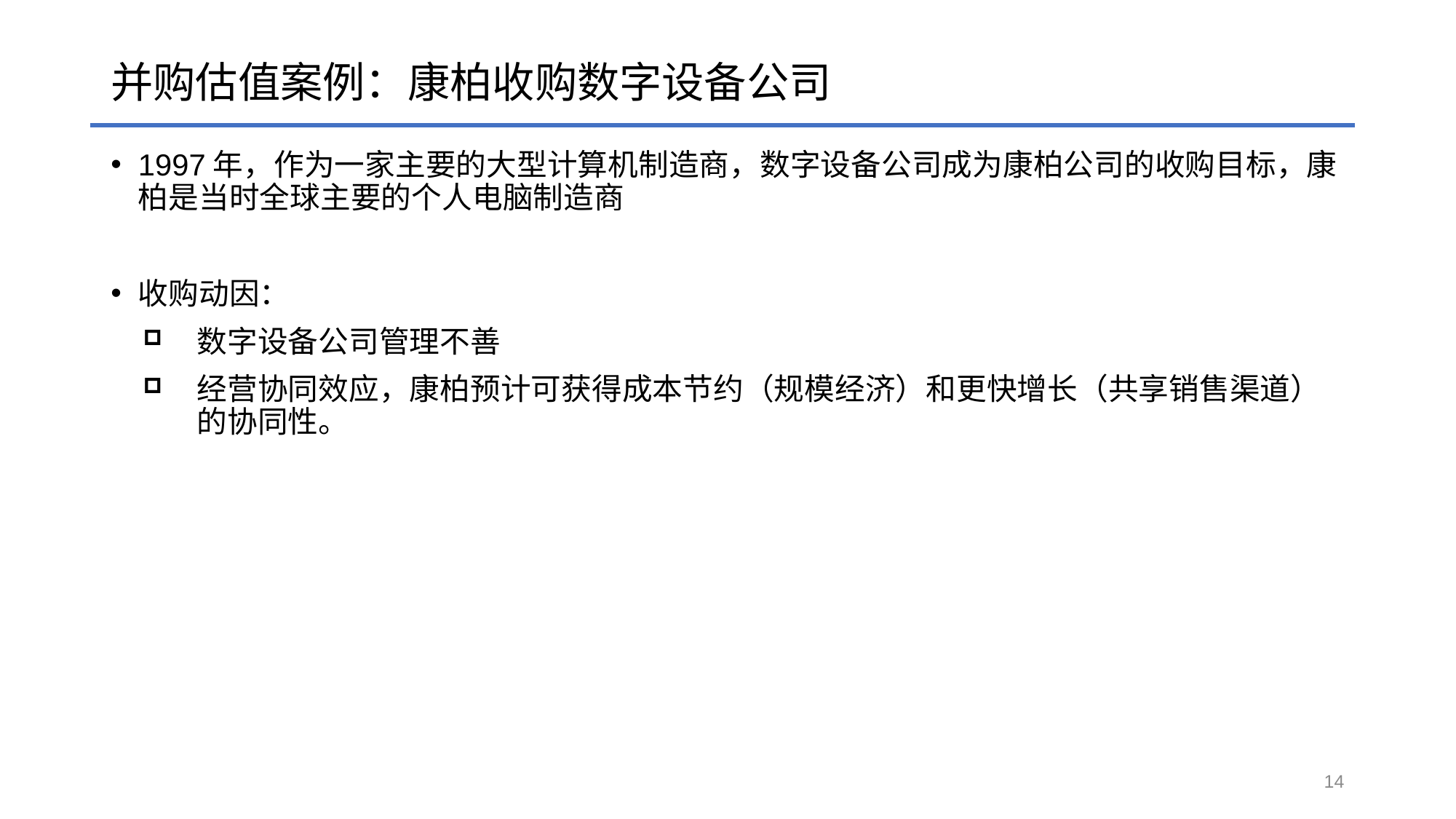

# 并购估值案例：康柏收购数字设备公司
1997年，作为一家主要的大型计算机制造商，数字设备公司成为康柏公司的收购目标，康柏是当时全球主要的个人电脑制造商

收购动因：
数字设备公司管理不善
经营协同效应，康柏预计可获得成本节约（规模经济）和更快增长（共享销售渠道）的协同性。

14